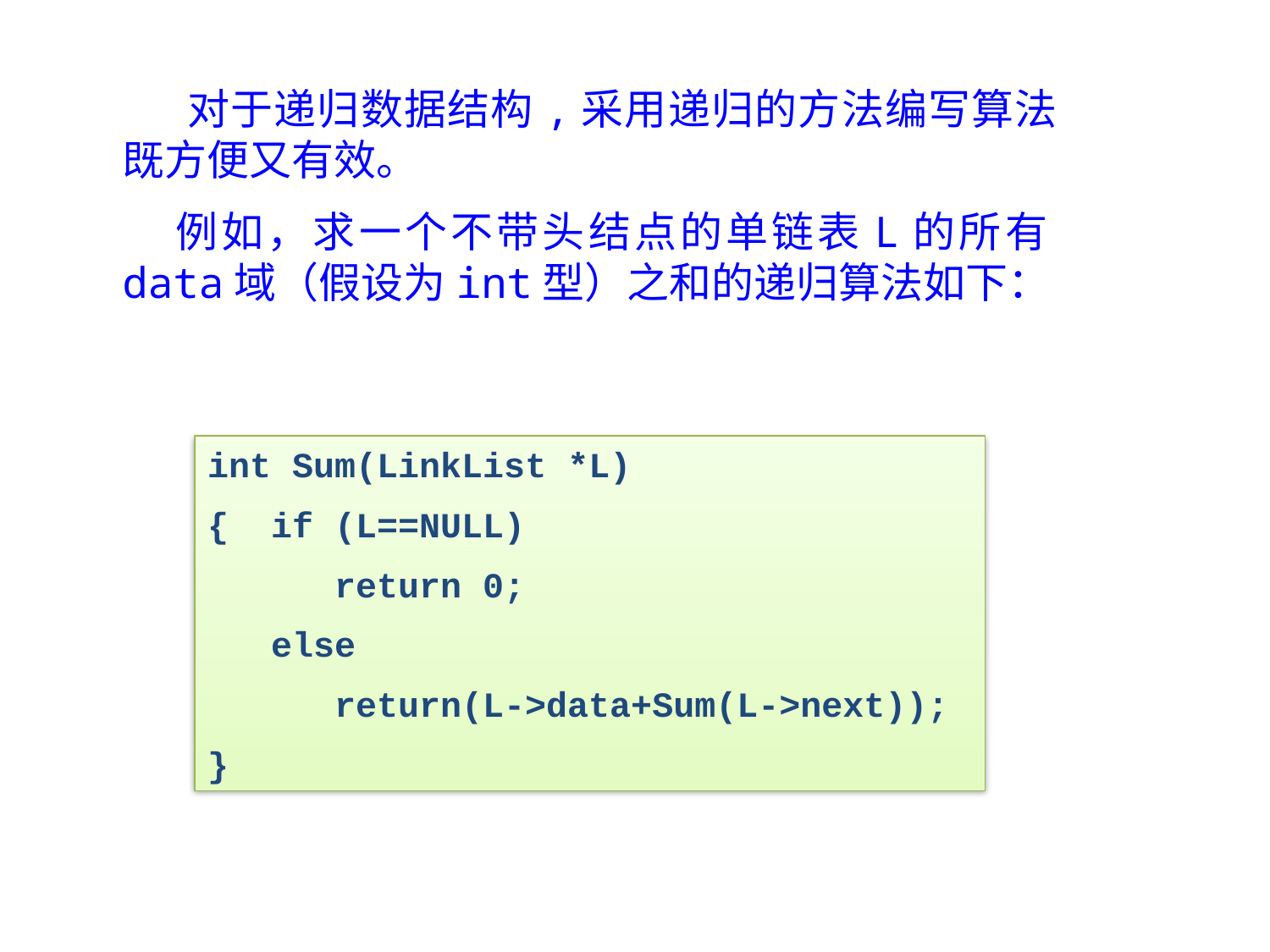

对于递归数据结构,采用递归的方法编写算法既方便又有效。
   例如，求一个不带头结点的单链表L的所有data域（假设为int型）之和的递归算法如下：
int Sum(LinkList *L)
{  if (L==NULL)
      return 0;
   else
      return(L->data+Sum(L->next));
}